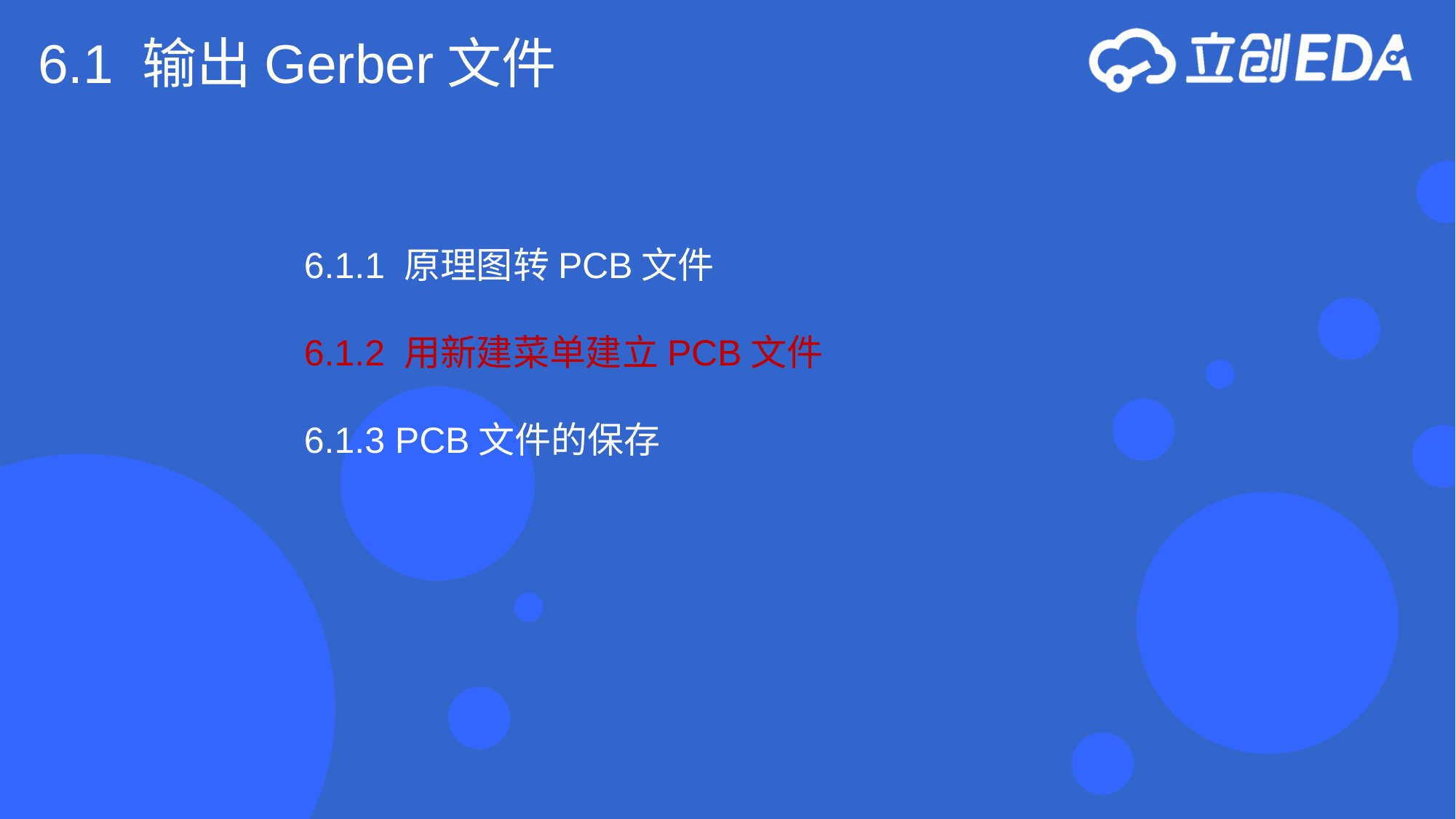

6.1 输出Gerber文件
6.1.1 原理图转PCB文件

6.1.2 用新建菜单建立PCB文件

6.1.3 PCB文件的保存